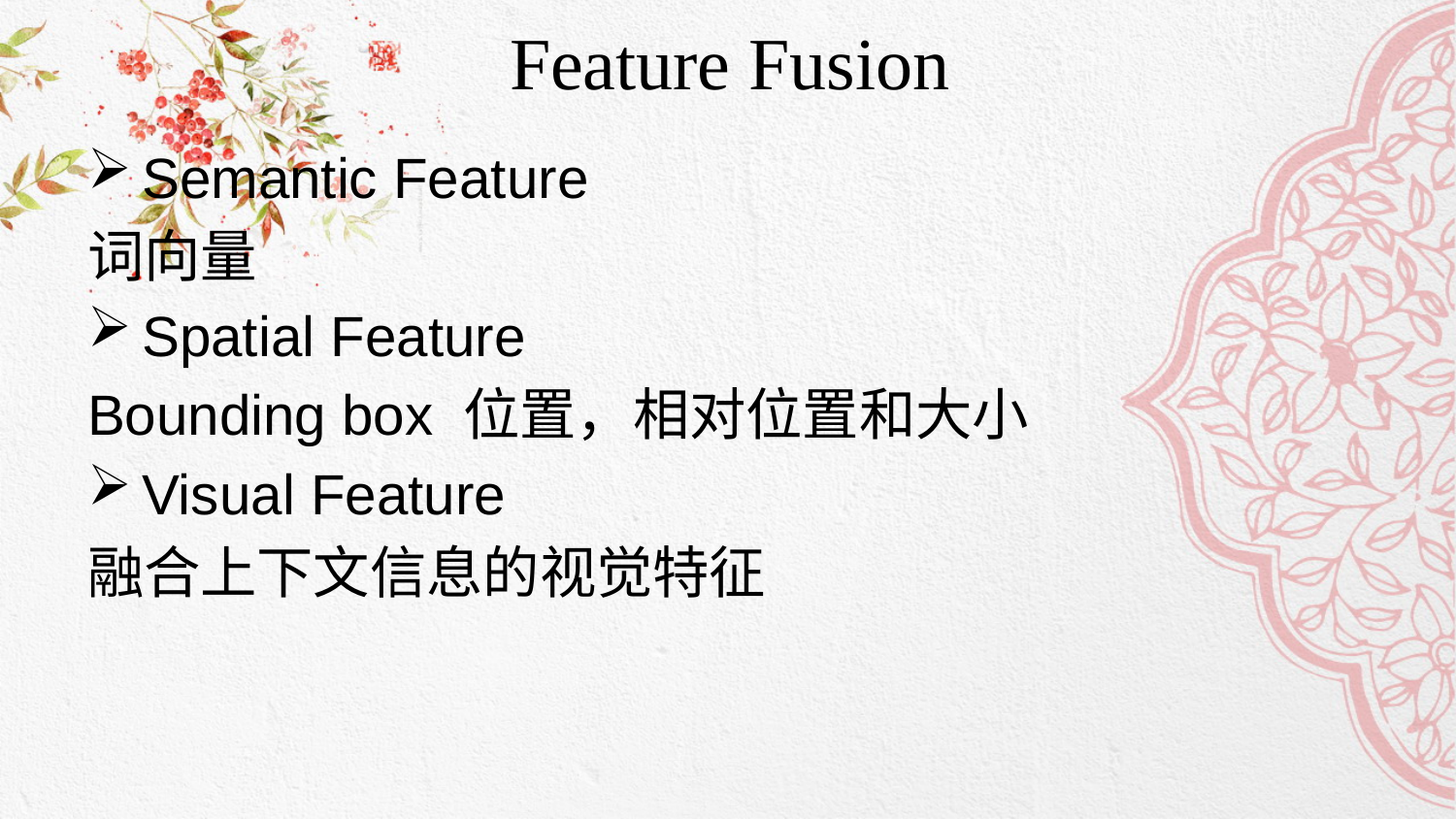

# Feature Fusion
Semantic Feature
词向量
Spatial Feature
Bounding box 位置，相对位置和大小
Visual Feature
融合上下文信息的视觉特征